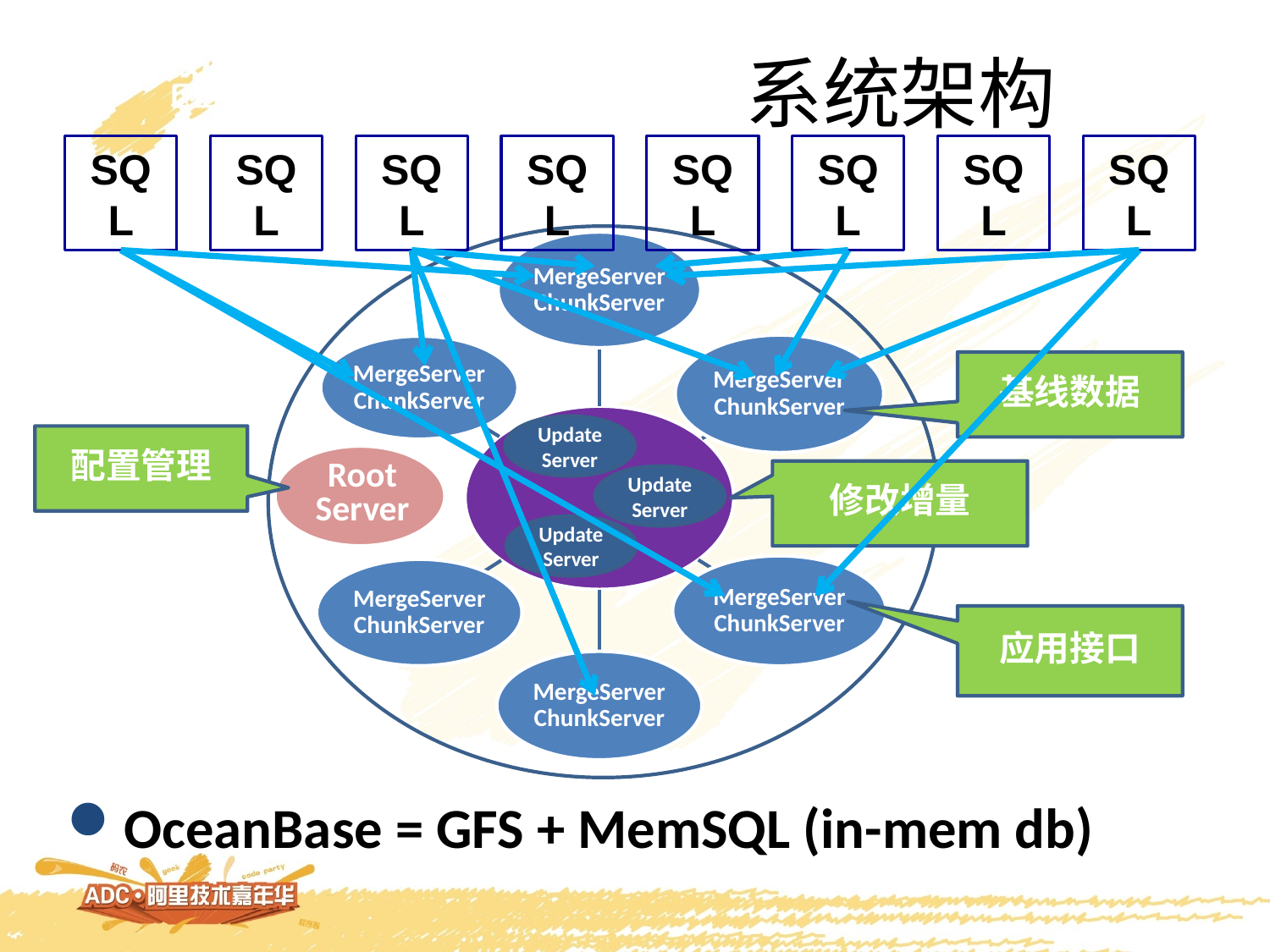

系统架构
SQL
SQL
SQL
SQL
SQL
SQL
SQL
SQL

MergeServer
ChunkServer

MergeServer
ChunkServer

MergeServer
ChunkServer

MergeServer
ChunkServer

MergeServer
ChunkServer

MergeServer
ChunkServer

基线数据
UpdateServer
配置管理

Root
Server
修改增量
UpdateServer
UpdateServer
应用接口
OceanBase = GFS + MemSQL (in-mem db)